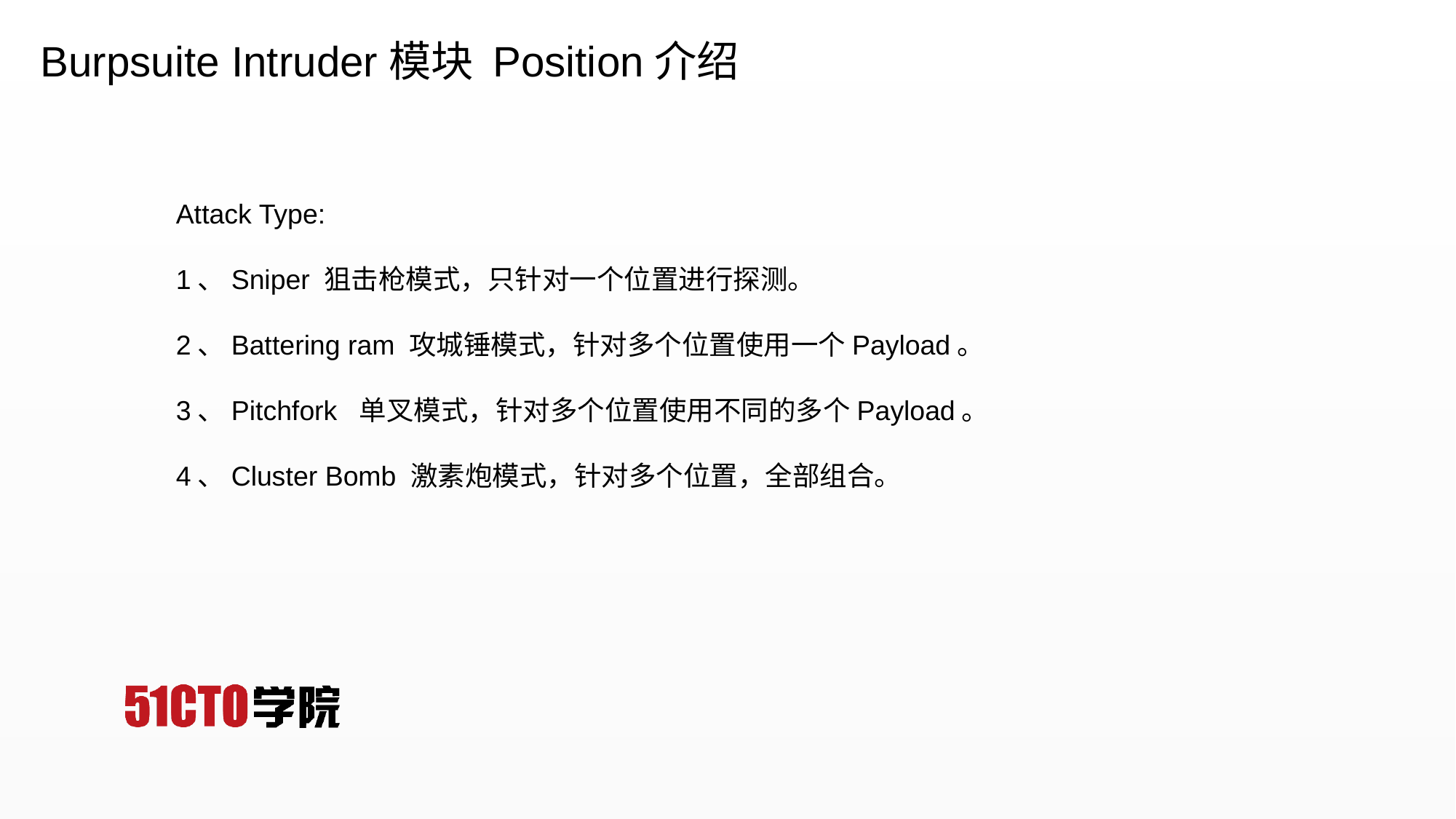

Burpsuite Intruder模块 Position介绍
Attack Type:

1、Sniper 狙击枪模式，只针对一个位置进行探测。

2、Battering ram 攻城锤模式，针对多个位置使用一个Payload。

3、Pitchfork  单叉模式，针对多个位置使用不同的多个Payload。

4、Cluster Bomb 激素炮模式，针对多个位置，全部组合。